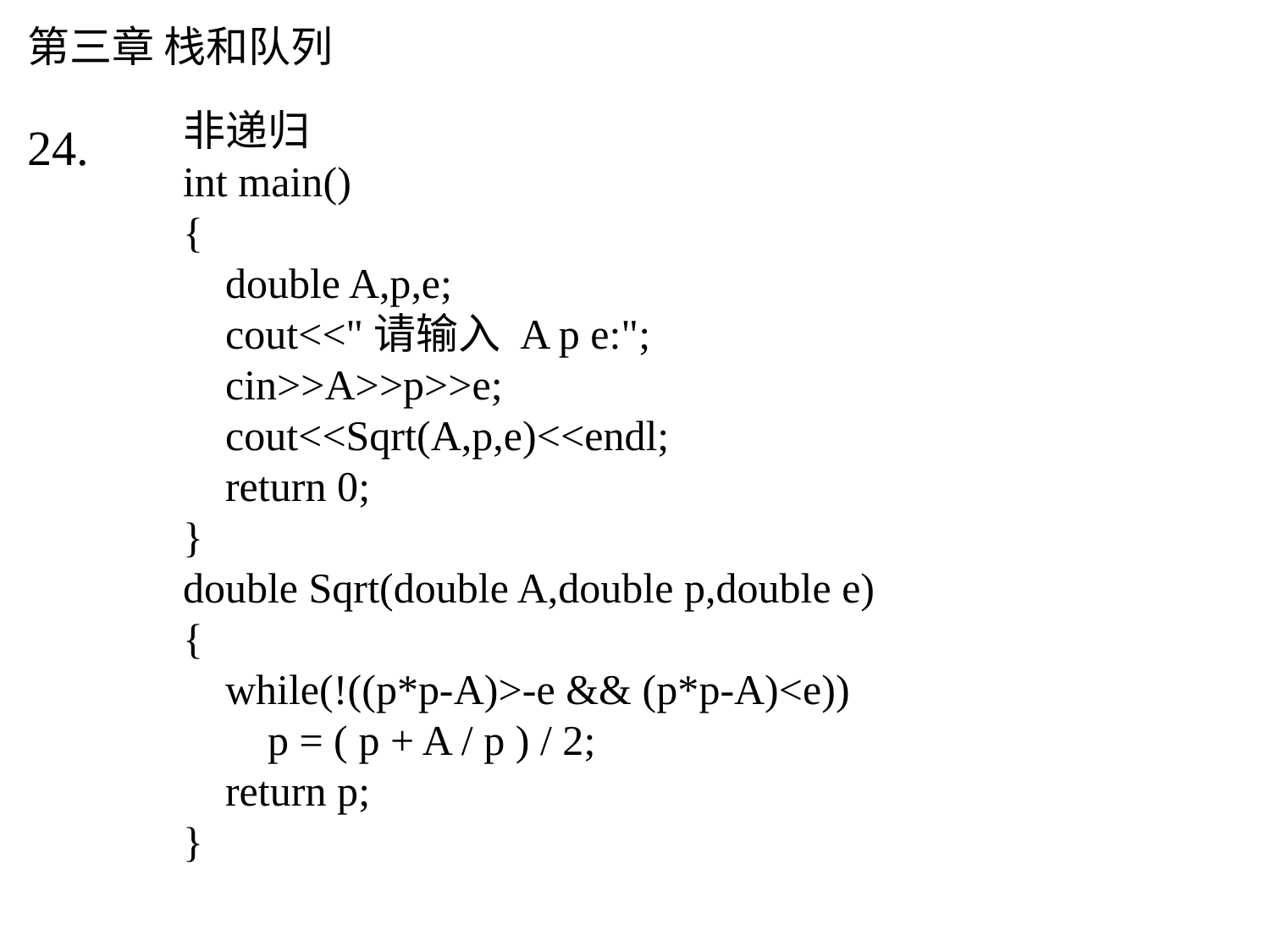

# 第三章 栈和队列
24.
非递归
int main()
{
    double A,p,e;
    cout<<"请输入 A p e:";
    cin>>A>>p>>e;
    cout<<Sqrt(A,p,e)<<endl;
    return 0;
}
double Sqrt(double A,double p,double e)
{
    while(!((p*p-A)>-e && (p*p-A)<e))
        p = ( p + A / p ) / 2;
    return p;
}